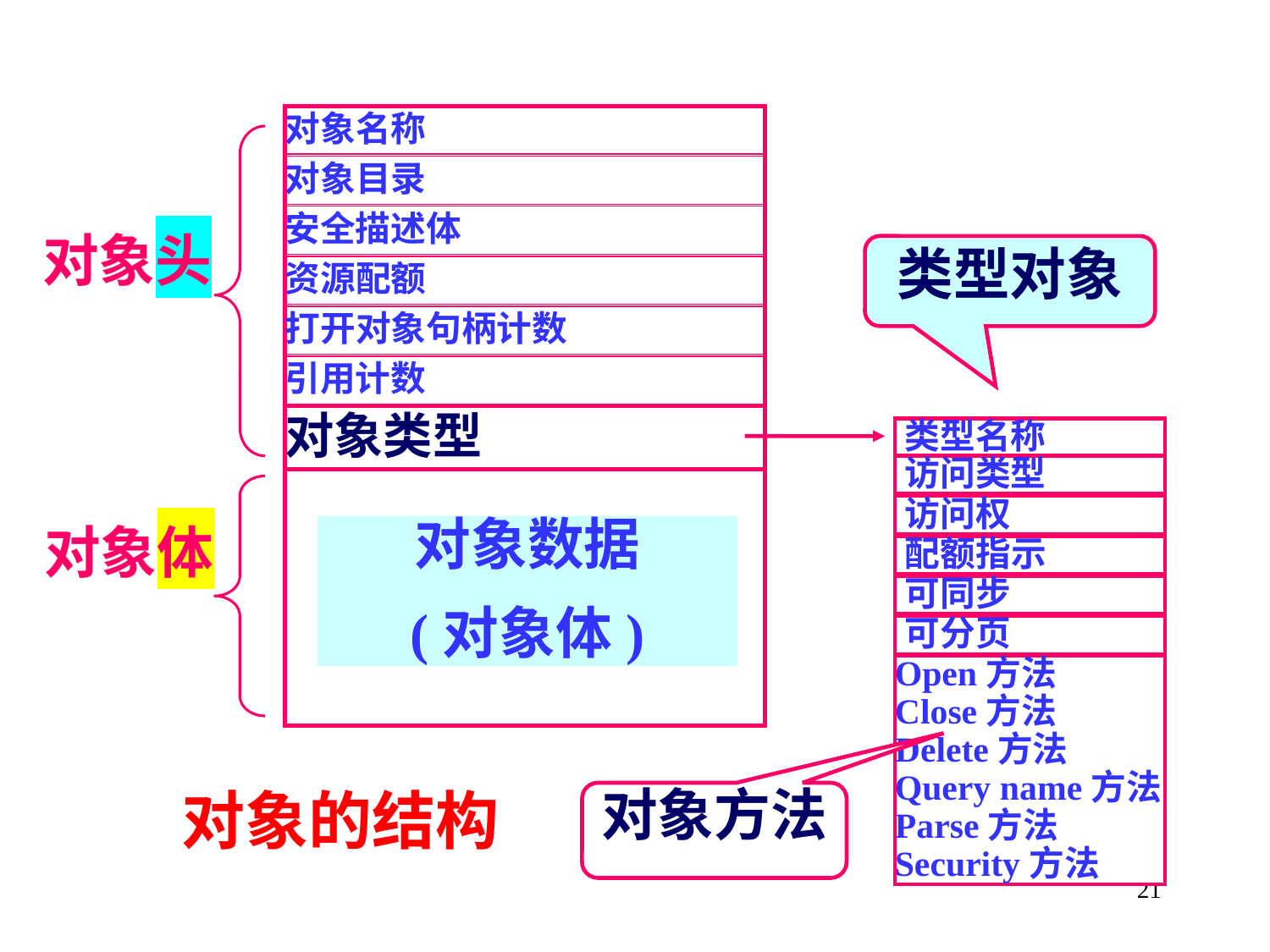

对象名称

对象目录
安全描述体
对象头
类型对象
资源配额
打开对象句柄计数
引用计数
对象类型
类型名称

访问类型

访问权
对象数据
(对象体)
对象体
配额指示
可同步
可分页
Open方法
Close方法
Delete方法
Query name方法
Parse方法
Security方法
对象的结构
对象方法
21